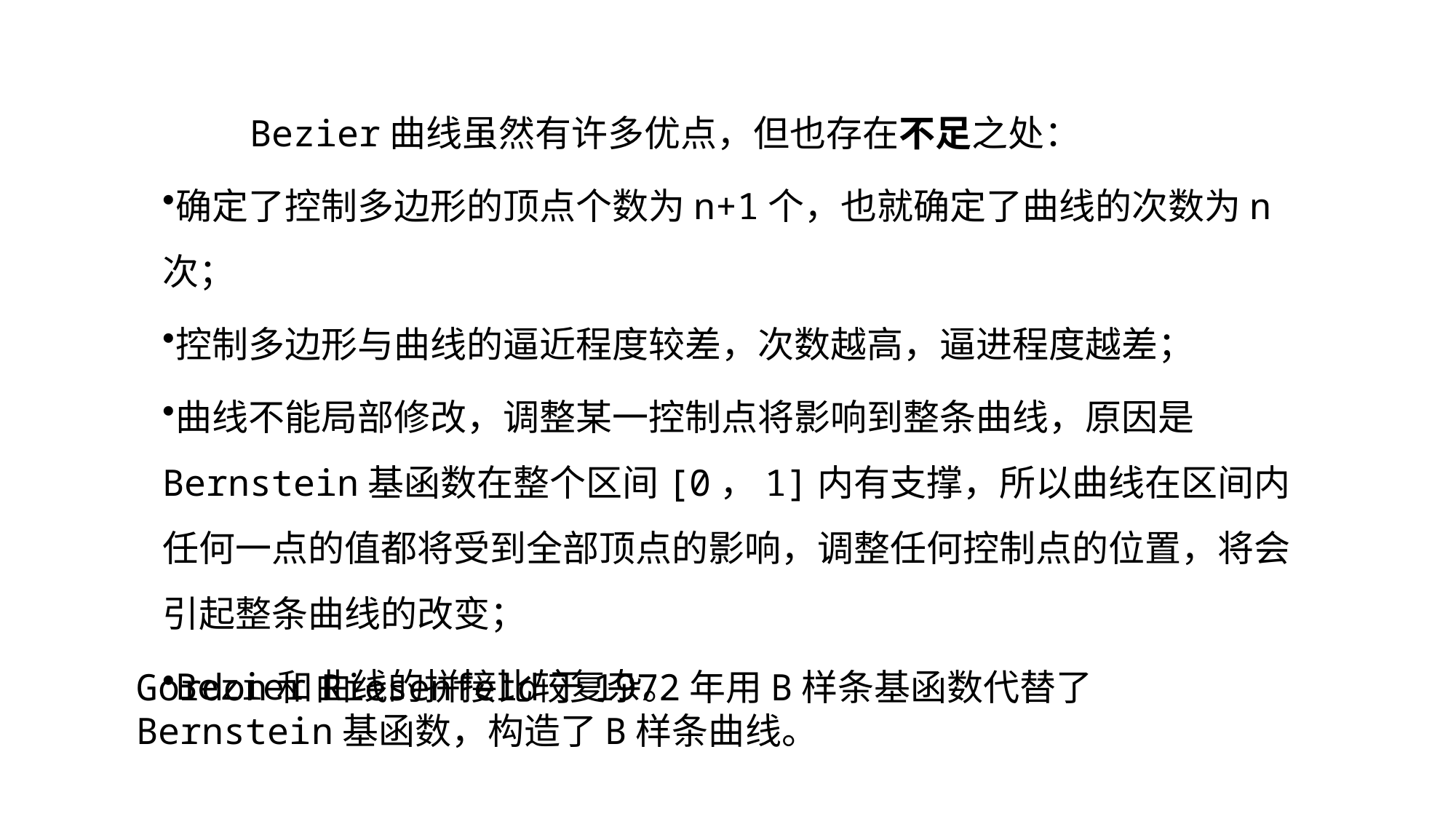

Bezier曲线虽然有许多优点，但也存在不足之处：
确定了控制多边形的顶点个数为n+1个，也就确定了曲线的次数为n次；
控制多边形与曲线的逼近程度较差，次数越高，逼进程度越差；
曲线不能局部修改，调整某一控制点将影响到整条曲线，原因是Bernstein基函数在整个区间[0，1]内有支撑，所以曲线在区间内任何一点的值都将受到全部顶点的影响，调整任何控制点的位置，将会引起整条曲线的改变；
Bezier曲线的拼接比较复杂。
Gordon和Riesenfeld于1972年用B样条基函数代替了Bernstein基函数，构造了B样条曲线。